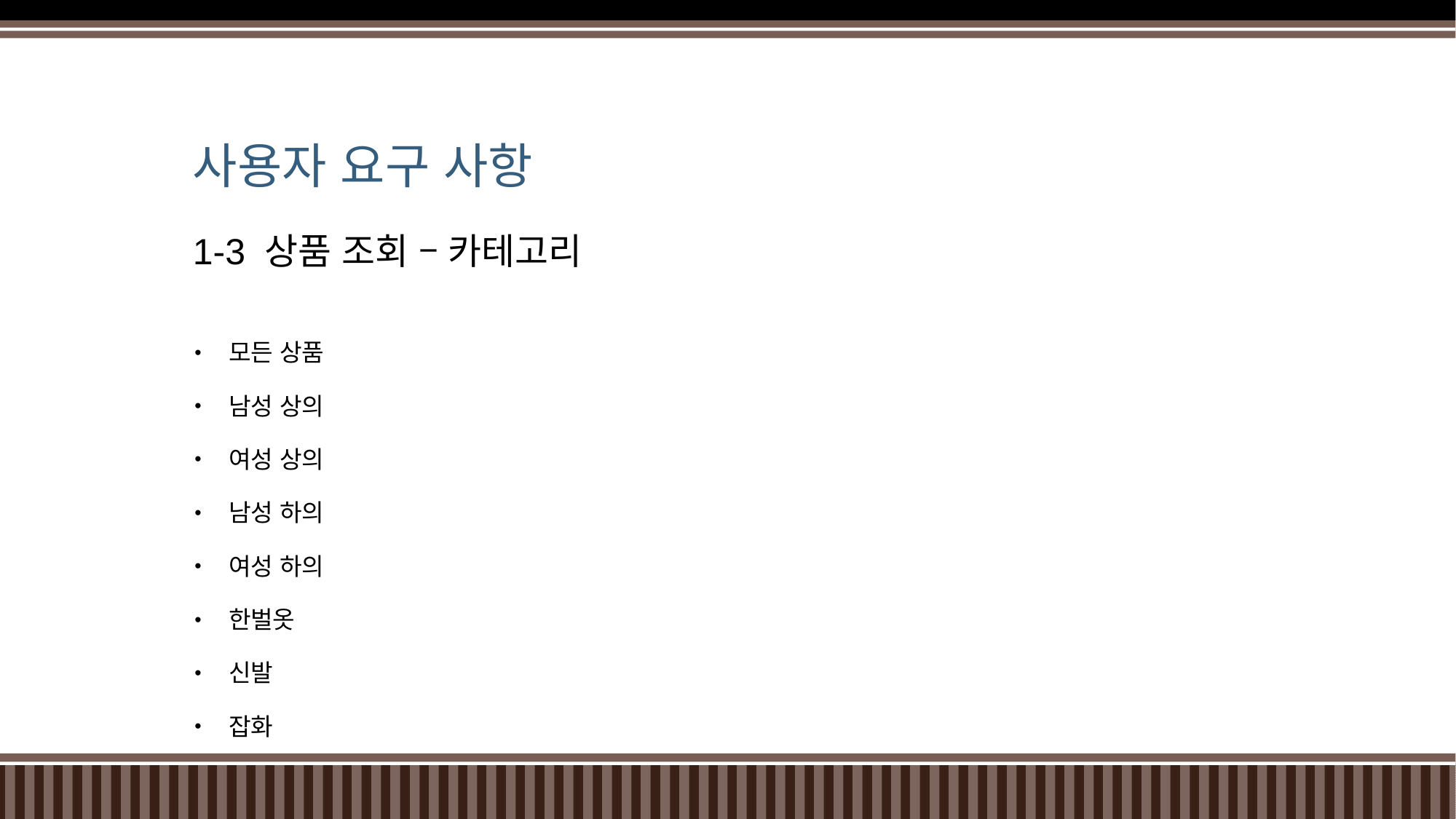

# 사용자 요구 사항
1-3 상품 조회 – 카테고리
모든 상품
남성 상의
여성 상의
남성 하의
여성 하의
한벌옷
신발
잡화